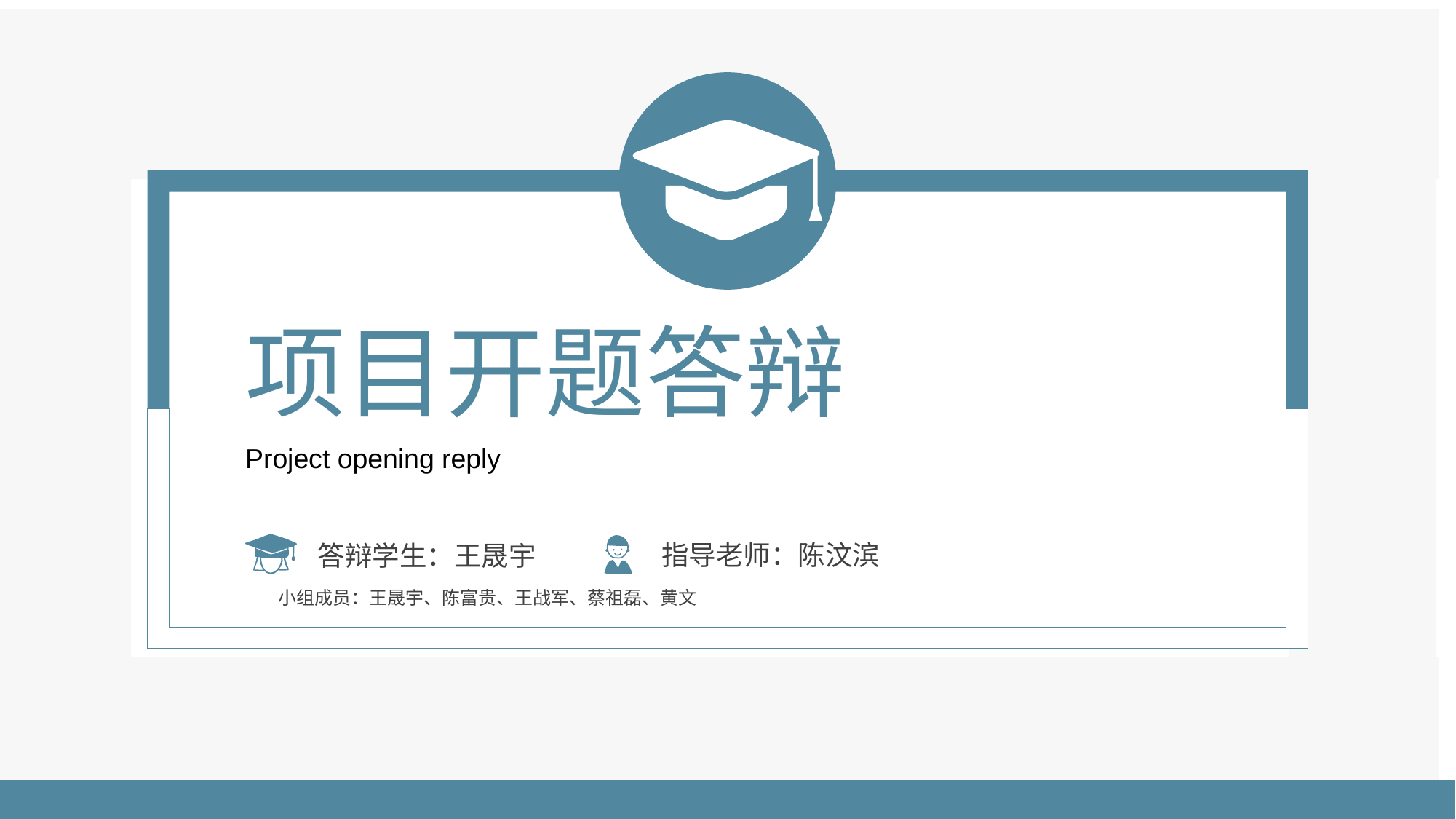

项目开题答辩
Project opening reply
指导老师：陈汶滨
答辩学生：王晟宇

小组成员：王晟宇、陈富贵、王战军、蔡祖磊、黄文